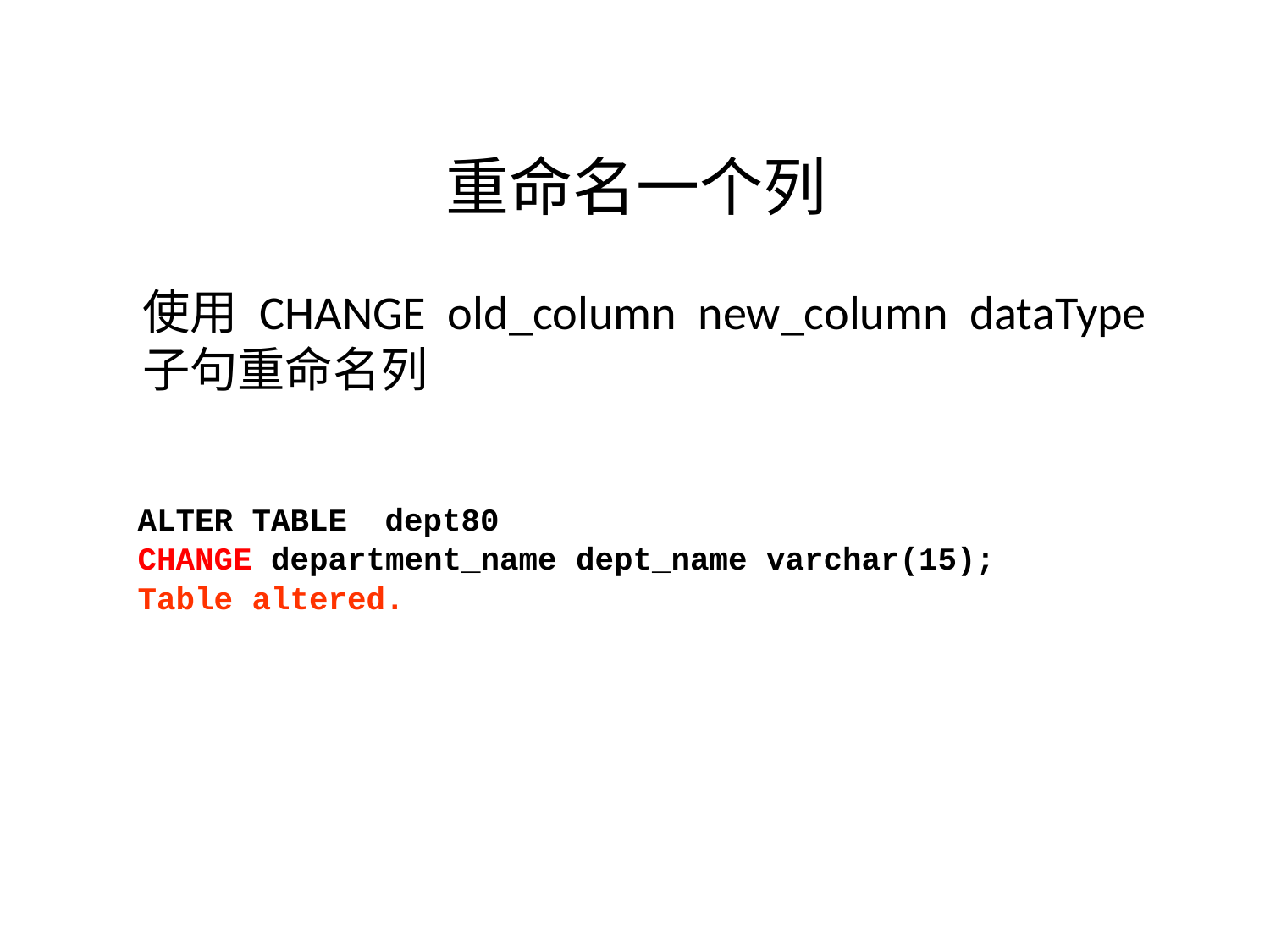

重命名一个列
使用 CHANGE old_column new_column dataType
子句重命名列
ALTER TABLE dept80
CHANGE department_name dept_name varchar(15);
Table altered.